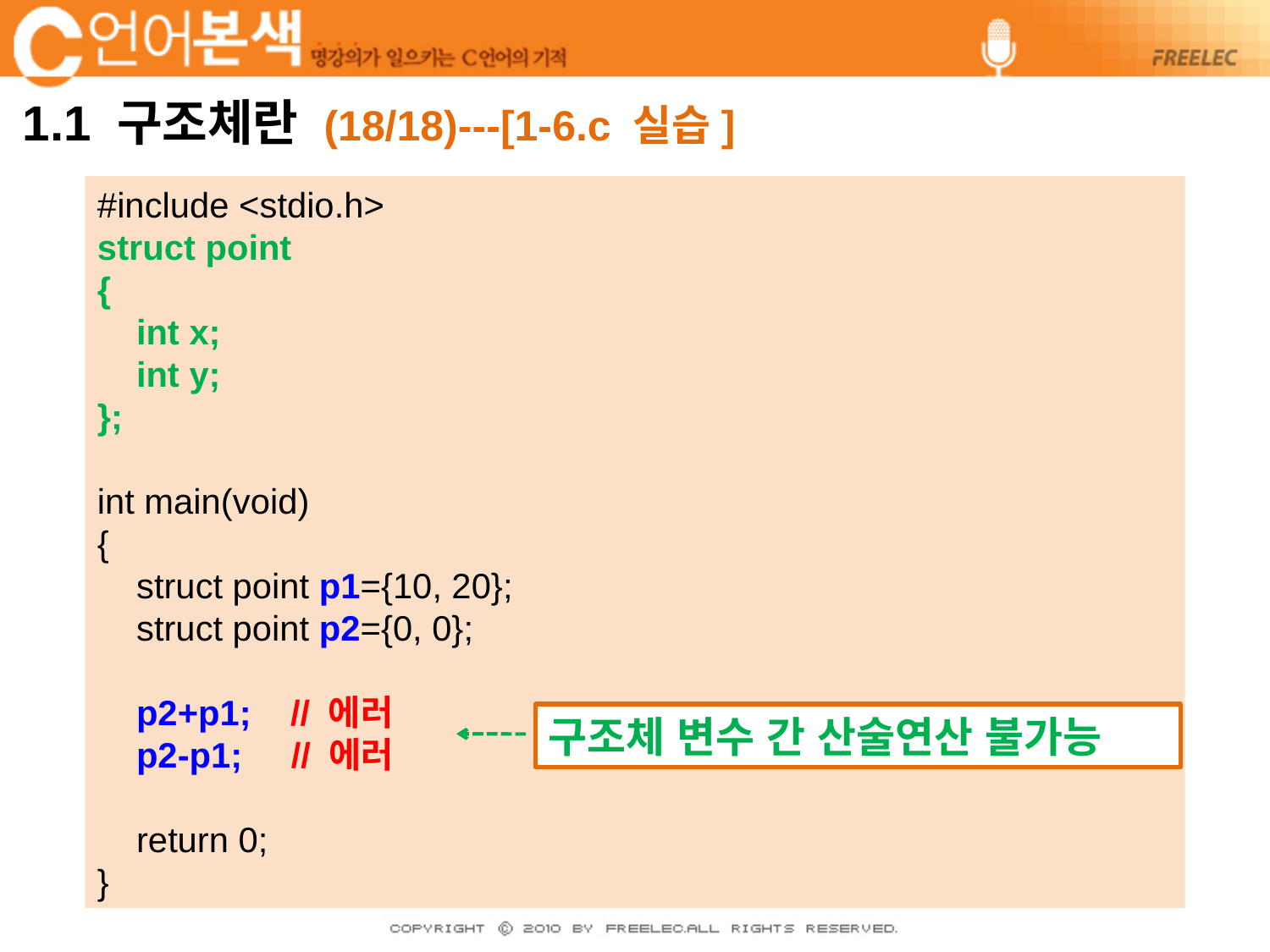

# 1.1 구조체란 (18/18)---[1-6.c 실습]
#include <stdio.h>
struct point
{
    int x;
    int y;
};

int main(void)
{
    struct point p1={10, 20};
    struct point p2={0, 0};

    p2+p1;    // 에러
    p2-p1;     // 에러

    return 0;
}
구조체 변수 간 산술연산 불가능